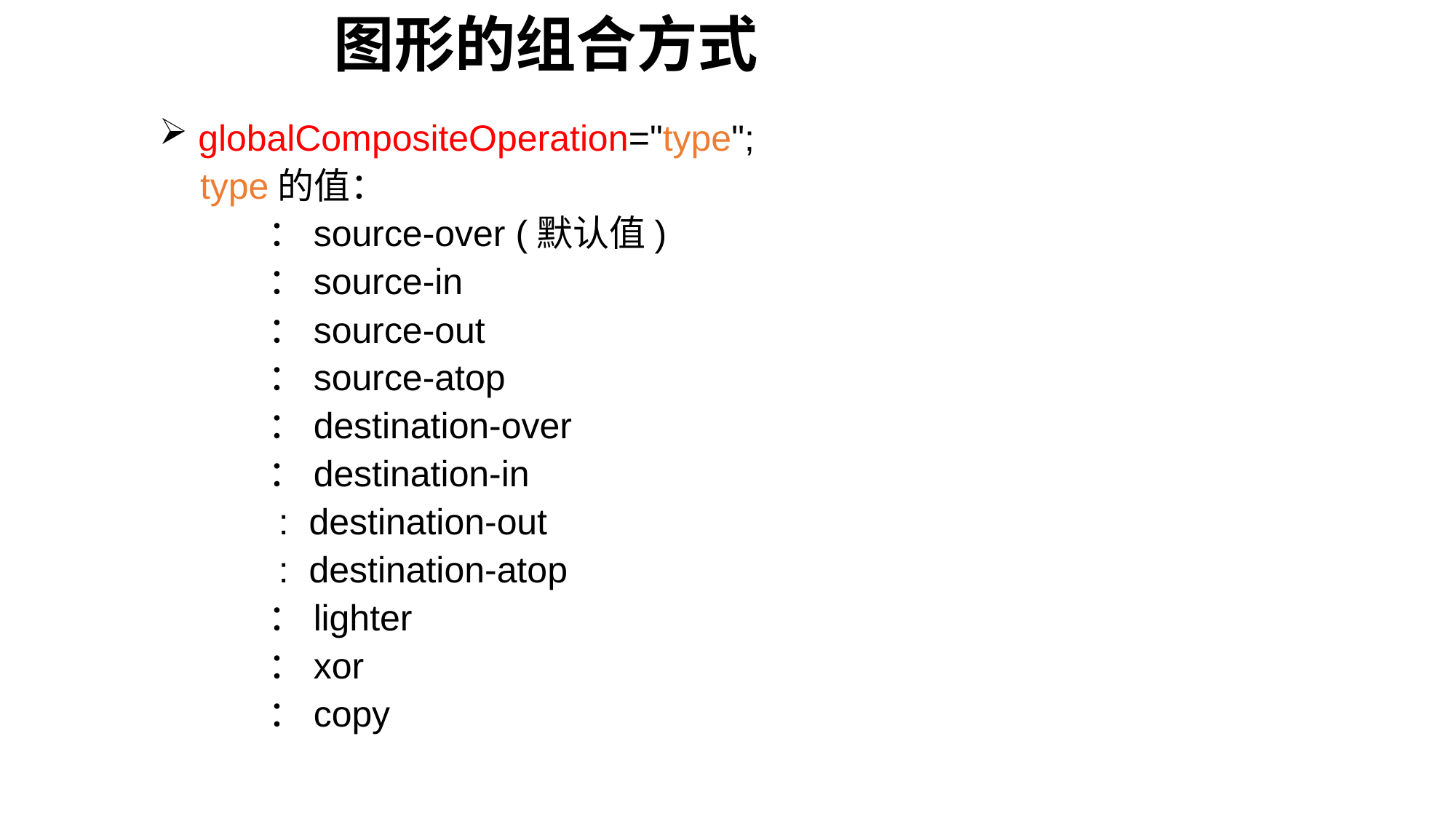

图形的组合方式
 globalCompositeOperation="type";
    type的值：
	：source-over (默认值)
	：source-in
	：source-out
	：source-atop
	：destination-over
	：destination-in
	 :  destination-out
	 :  destination-atop
	：lighter
	：xor
	：copy